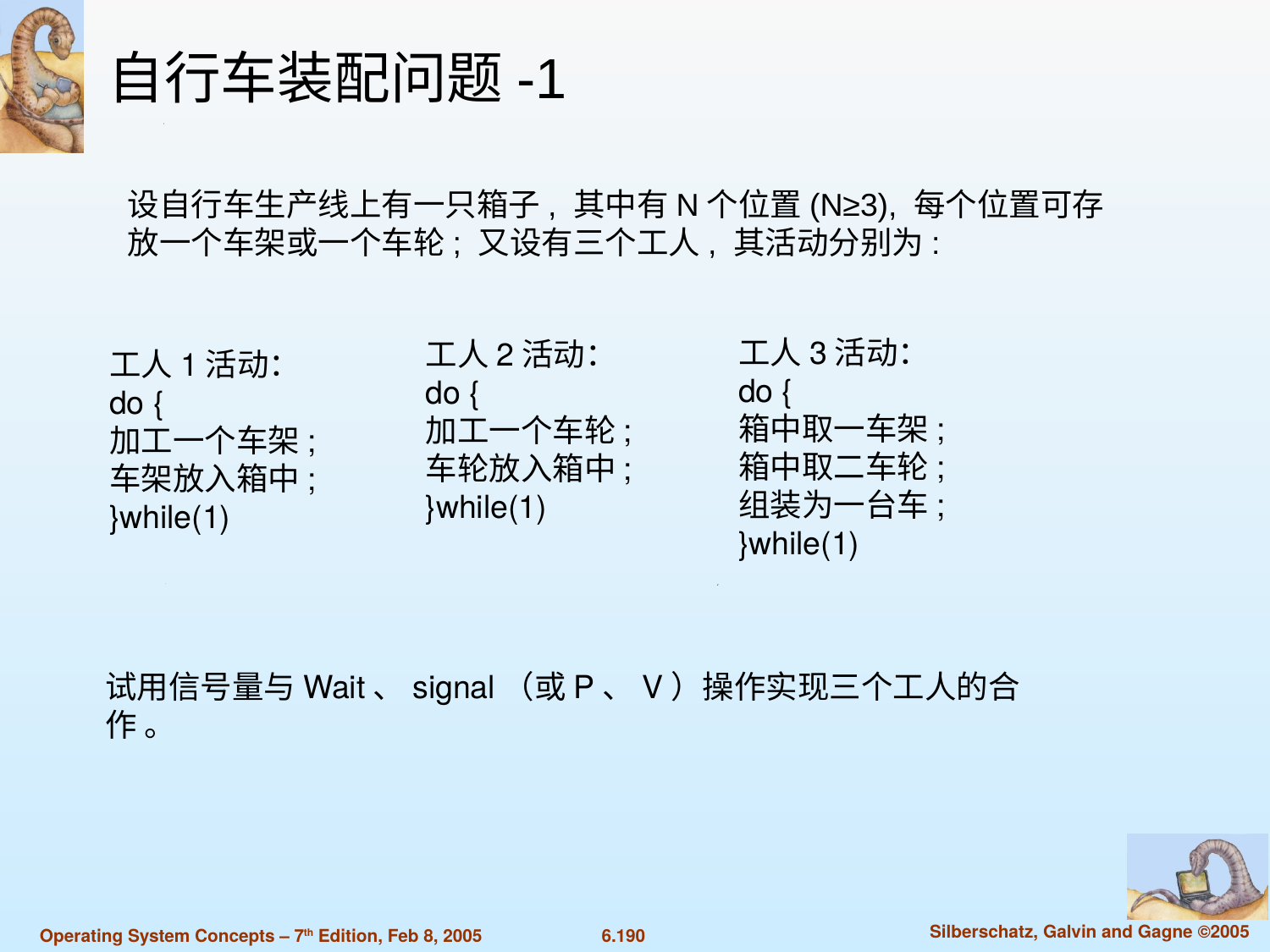

自行车装配问题-1
设自行车生产线上有一只箱子, 其中有N个位置(N≥3), 每个位置可存放一个车架或一个车轮; 又设有三个工人, 其活动分别为:
工人3活动：
do {
箱中取一车架;
箱中取二车轮;
组装为一台车;
}while(1)
工人2活动：
do {
加工一个车轮;
车轮放入箱中;
}while(1)
工人1活动：
do {
加工一个车架;
车架放入箱中;
}while(1)
试用信号量与Wait、signal（或P、V）操作实现三个工人的合作 。